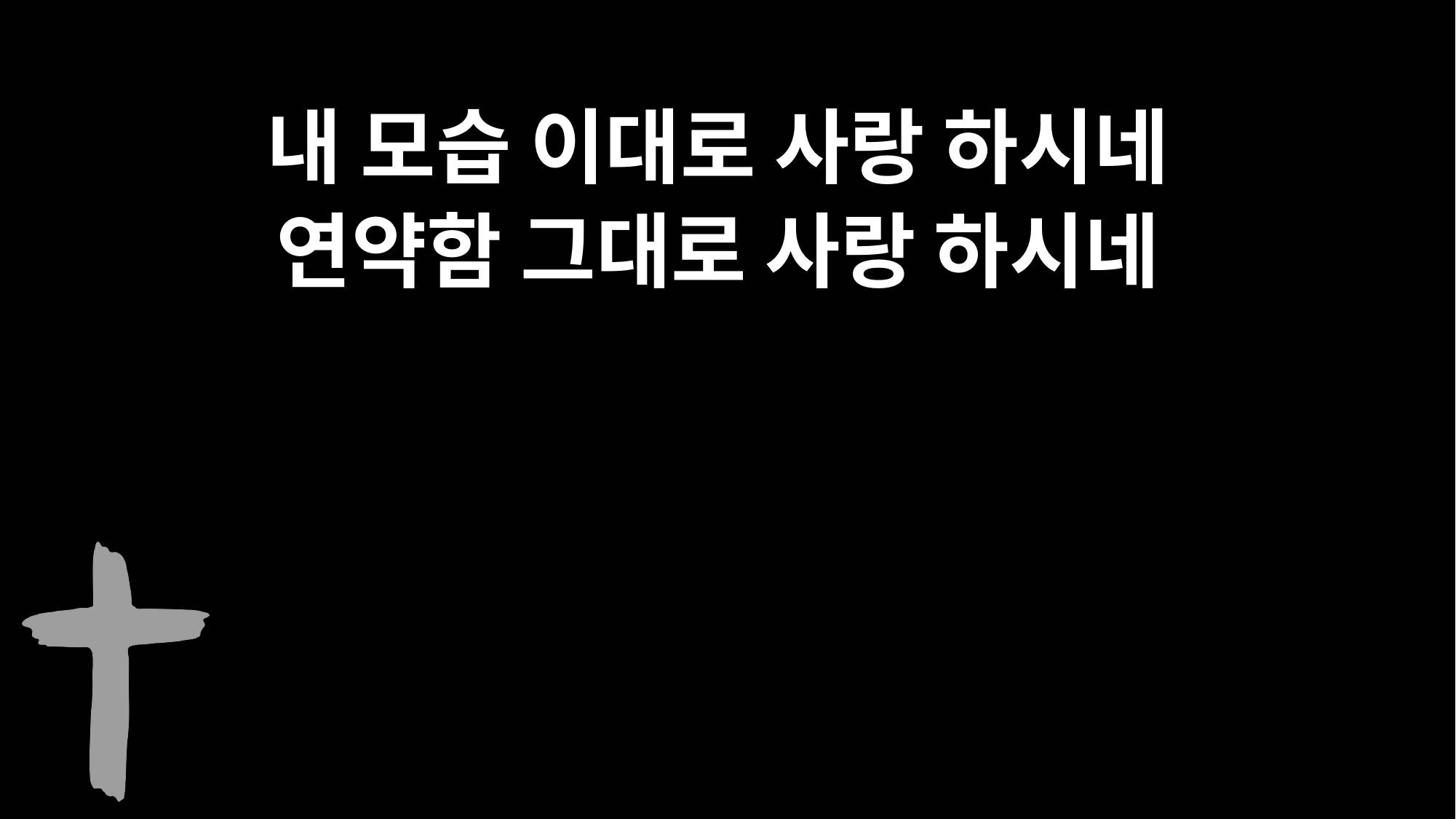

내 모습 이대로 사랑 하시네
연약함 그대로 사랑 하시네